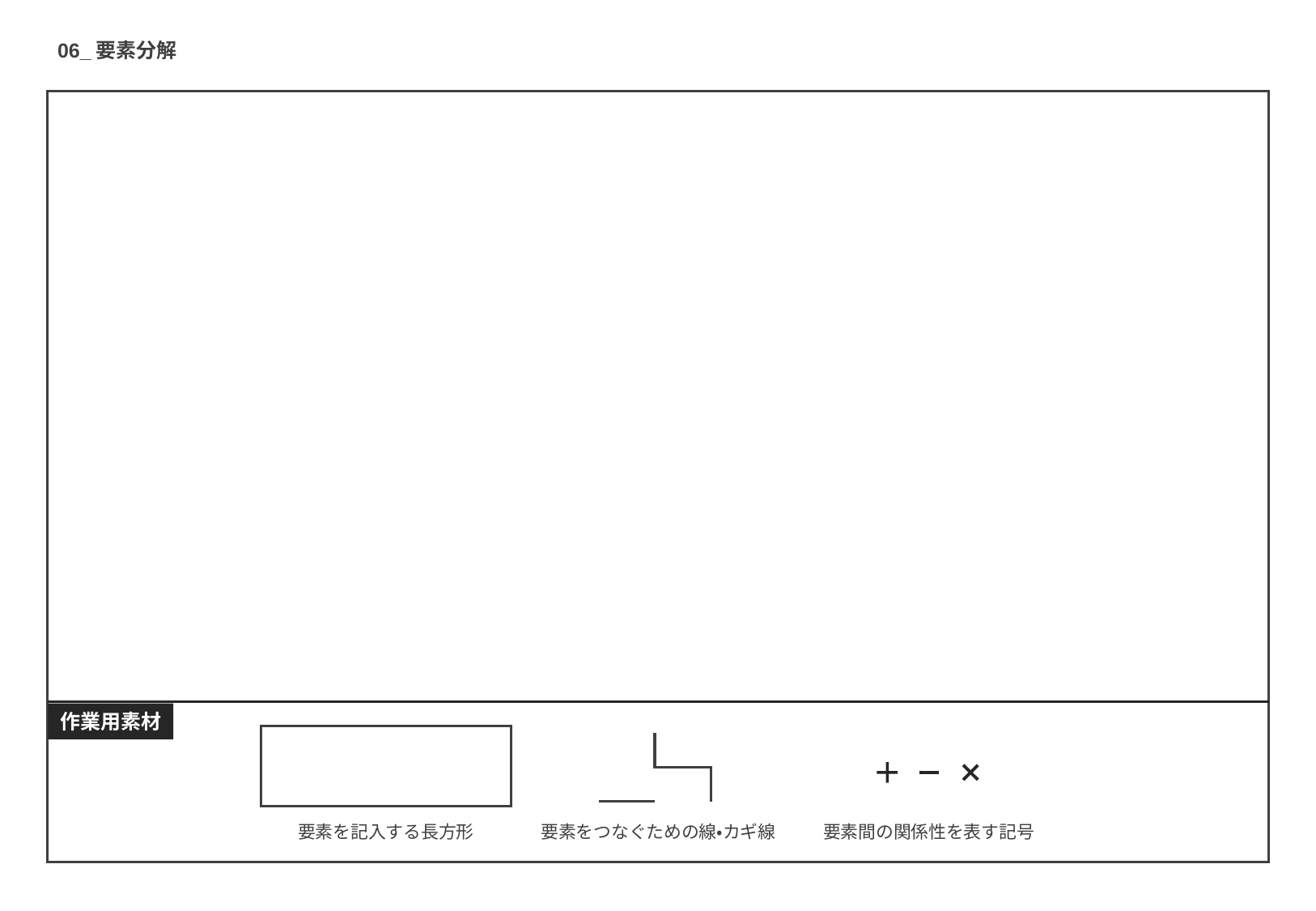

06_要素分解

作業用素材

要素を記入する長方形
要素をつなぐための線・カギ線
要素間の関係性を表す記号